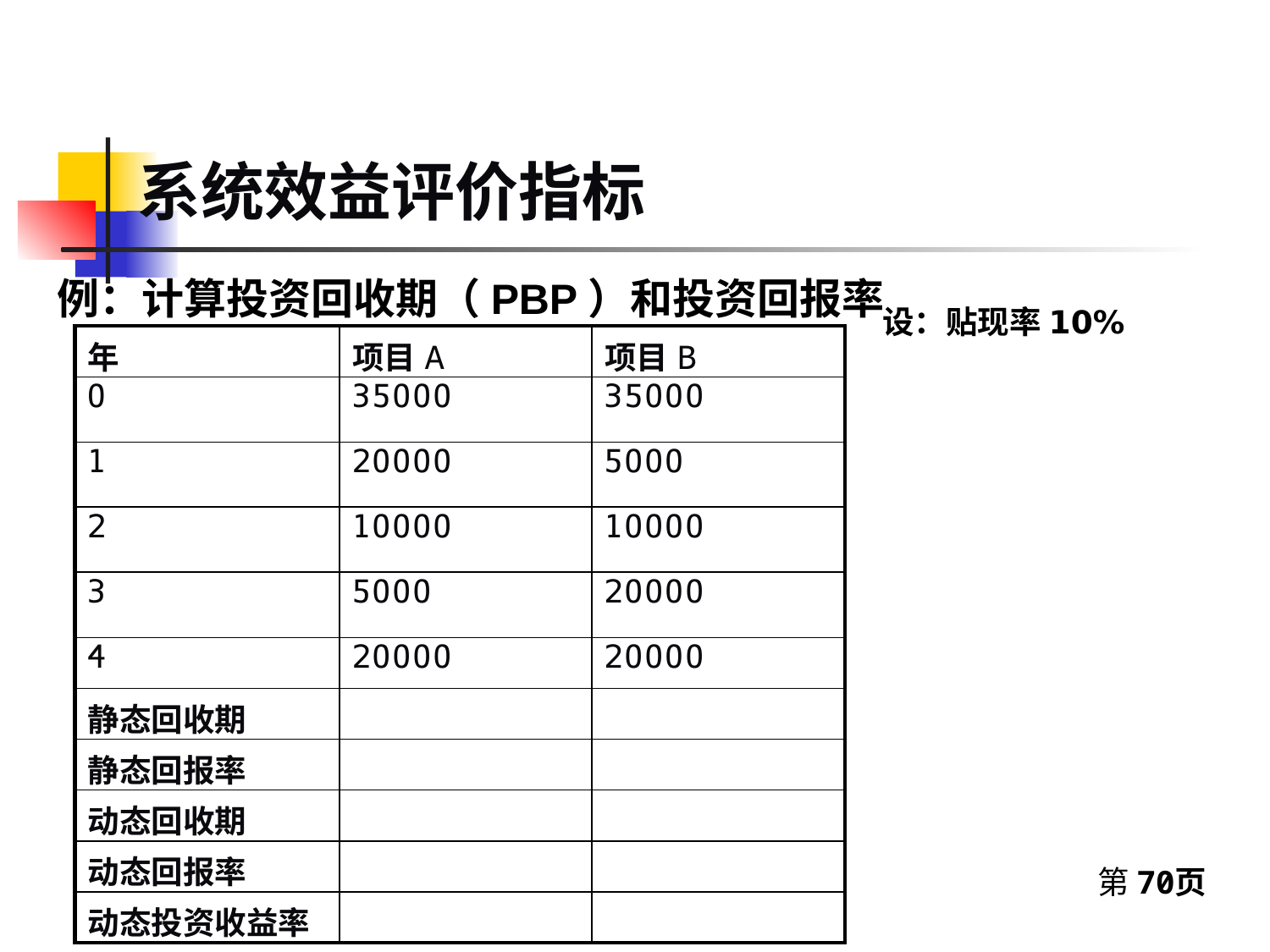

系统效益评价指标
例：计算投资回收期（PBP）和投资回报率

设：贴现率10%
| 年 | 项目A | 项目B |
| --- | --- | --- |
| 0 | 35000 | 35000 |
| 1 | 20000 | 5000 |
| 2 | 10000 | 10000 |
| 3 | 5000 | 20000 |
| 4 | 20000 | 20000 |
| 静态回收期 |  |  |
| 静态回报率 |  |  |
| 动态回收期 |  |  |
| 动态回报率 |  |  |
| 动态投资收益率 |  |  |